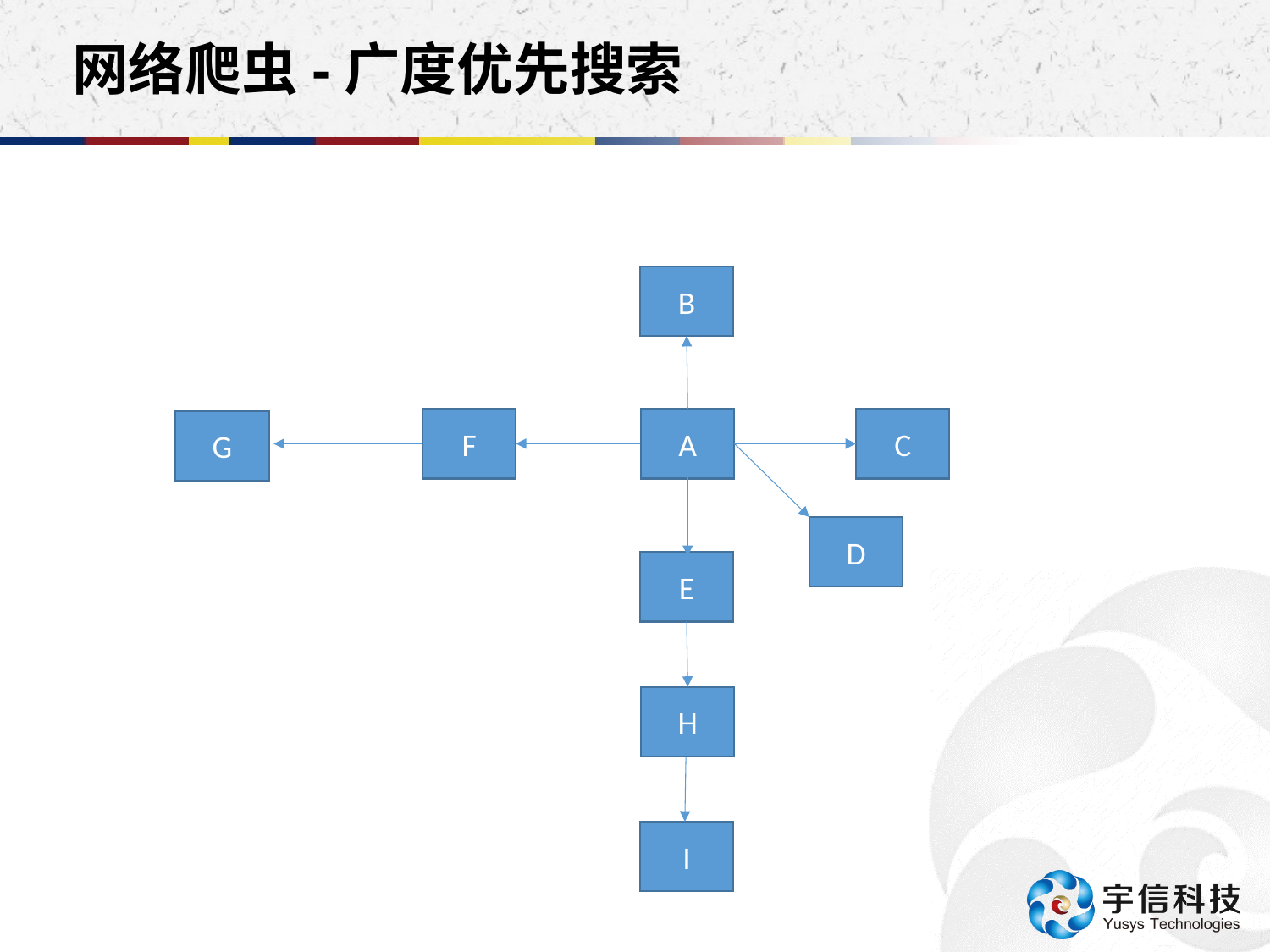

# 网络爬虫-广度优先搜索
B
F
A
C
G
D
E
H
I